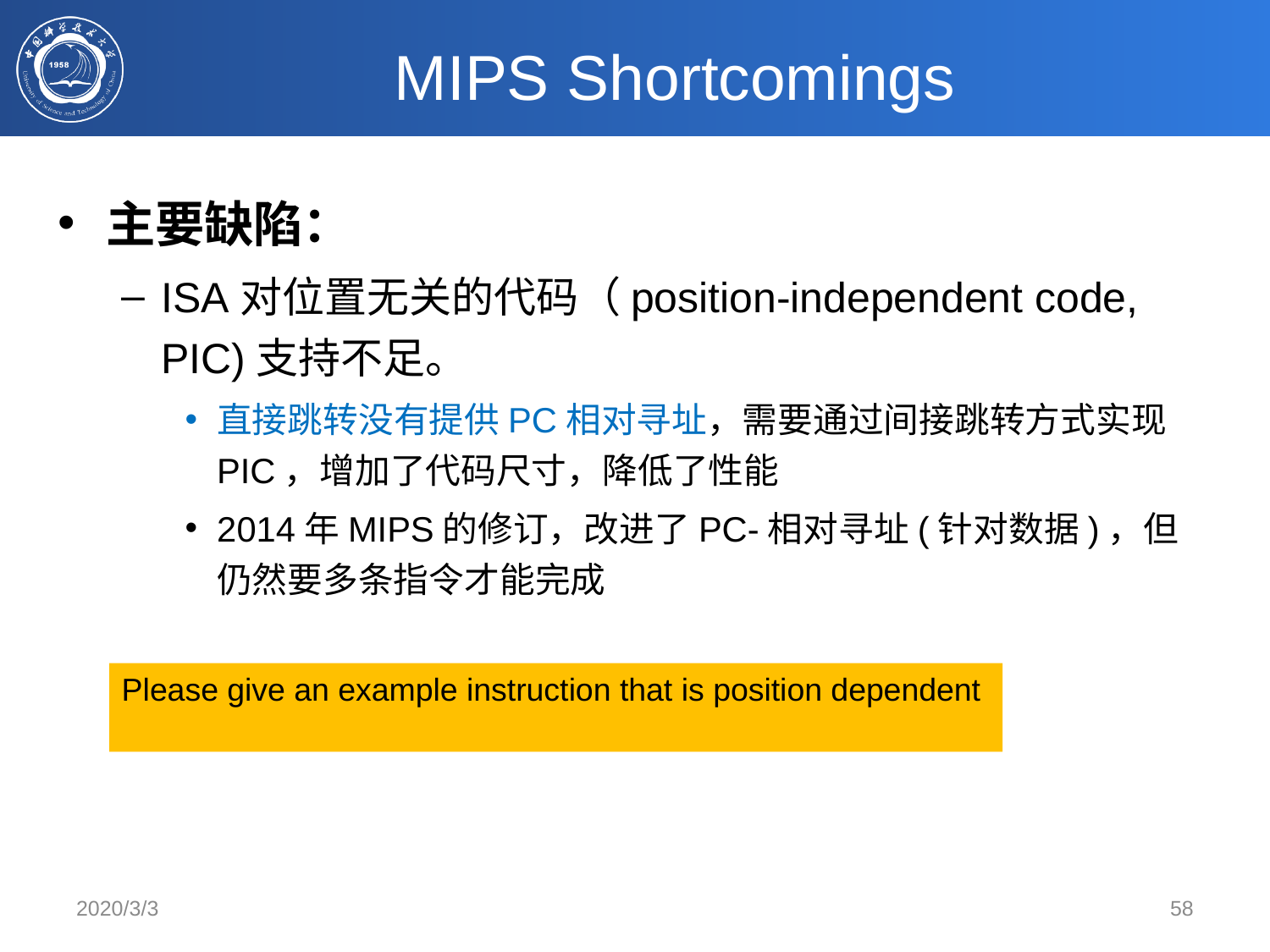

# MIPS Shortcomings
主要缺陷：
ISA对位置无关的代码（position-independent code, PIC)支持不足。
直接跳转没有提供PC相对寻址，需要通过间接跳转方式实现PIC，增加了代码尺寸，降低了性能
2014年MIPS的修订，改进了PC-相对寻址(针对数据)，但仍然要多条指令才能完成

Please give an example instruction that is position dependent
2020/3/3
58